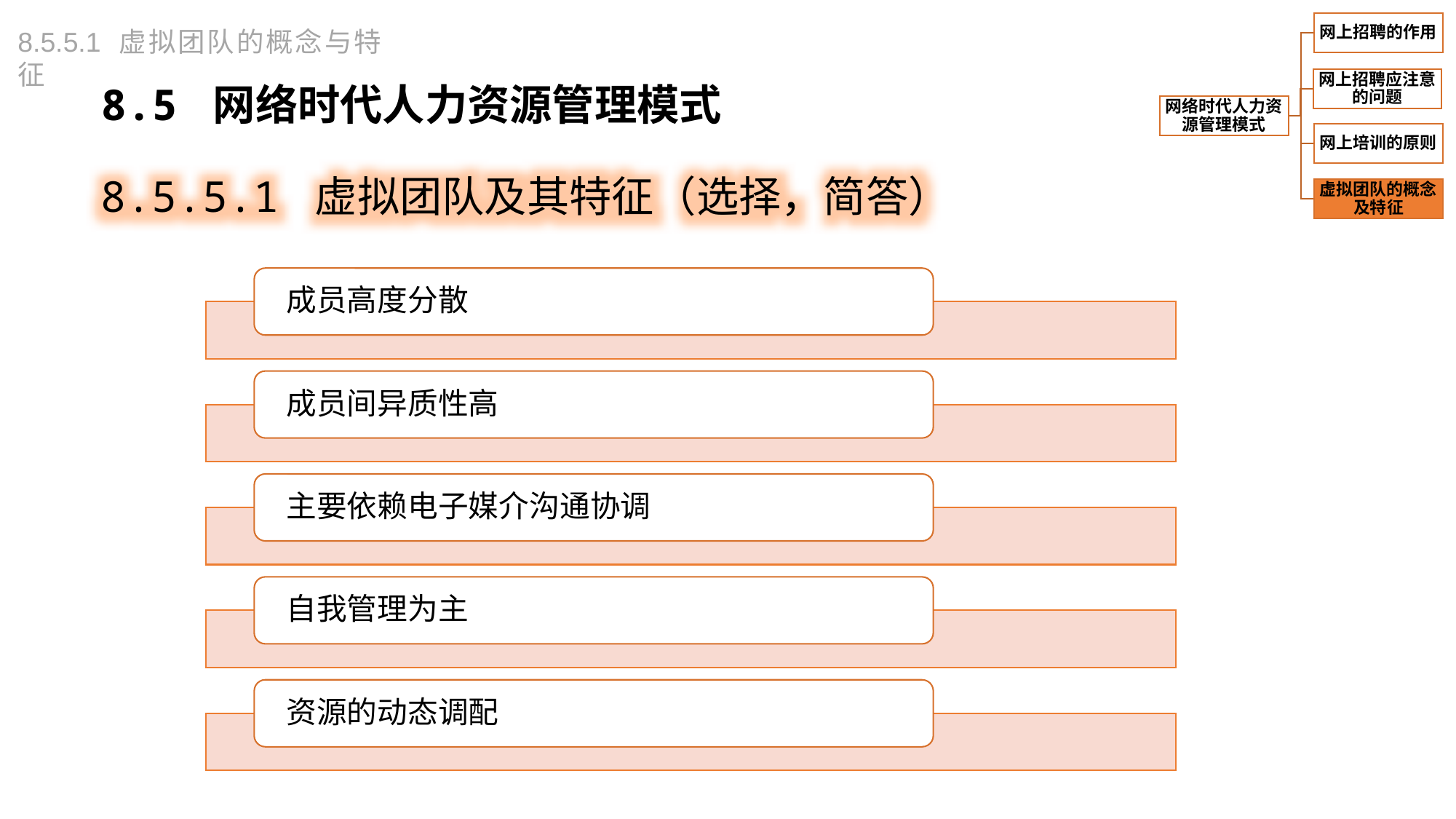

网络时代人力资源管理模式
网上招聘的作用
网上招聘应注意的问题
网上培训的原则
虚拟团队的概念及特征
8.5.5.1 虚拟团队的概念与特征
8.5 网络时代人力资源管理模式
8.5.5.1 虚拟团队及其特征（选择，简答）
成员高度分散
成员间异质性高
主要依赖电子媒介沟通协调
自我管理为主
资源的动态调配